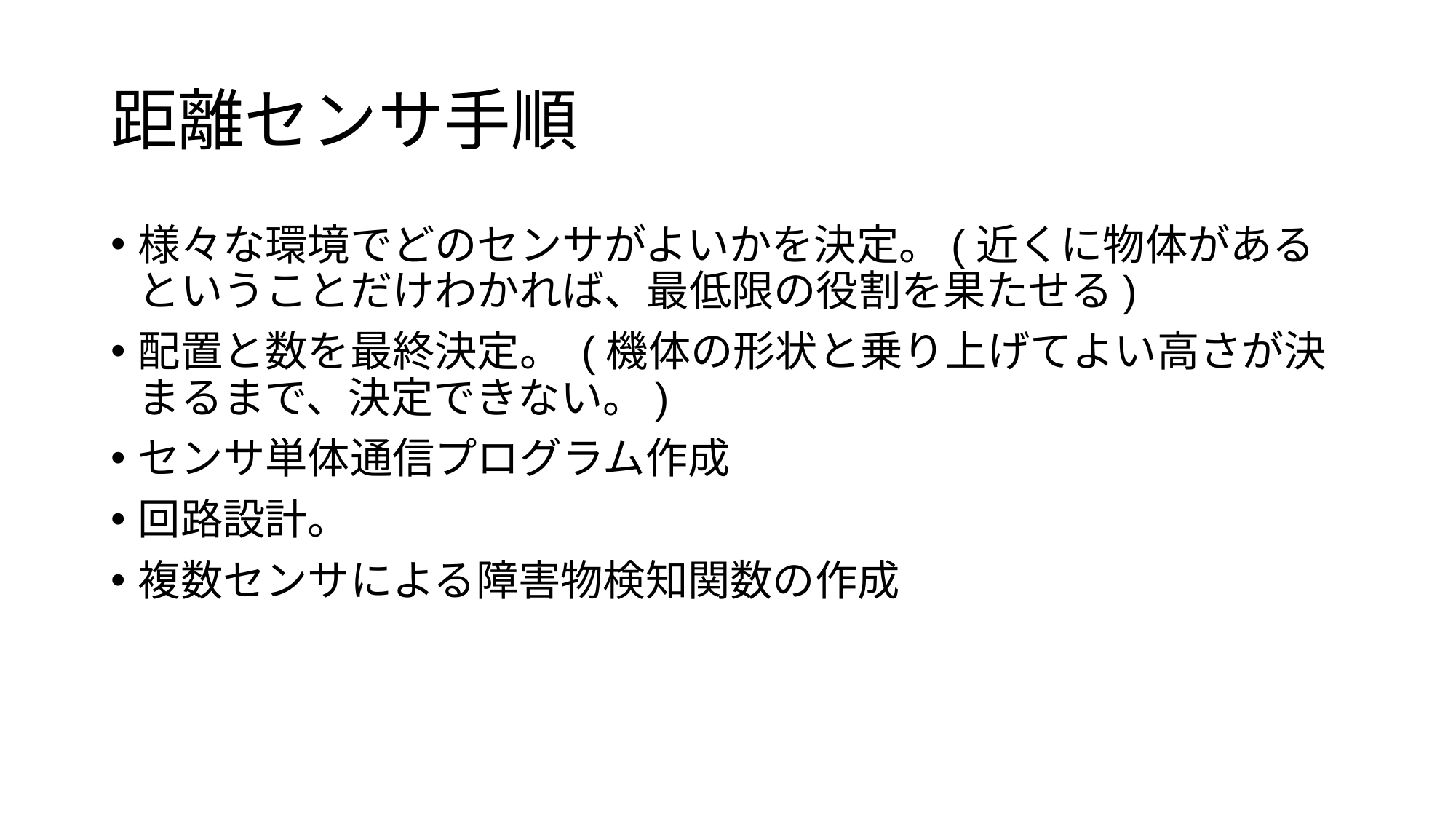

# 距離センサ手順
様々な環境でどのセンサがよいかを決定。(近くに物体があるということだけわかれば、最低限の役割を果たせる)
配置と数を最終決定。 (機体の形状と乗り上げてよい高さが決まるまで、決定できない。)
センサ単体通信プログラム作成
回路設計。
複数センサによる障害物検知関数の作成